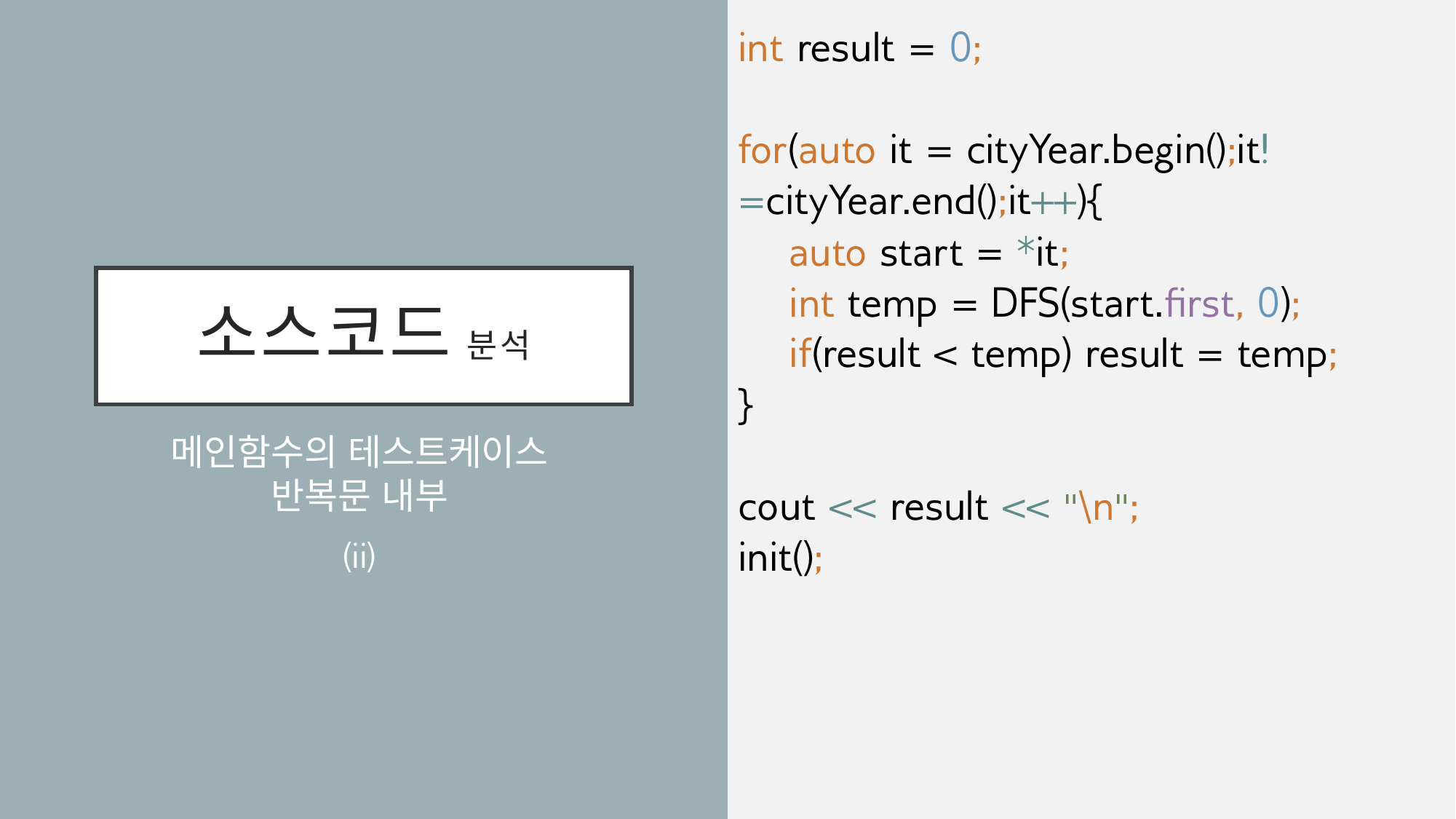

int result = 0;
for(auto it = cityYear.begin();it!=cityYear.end();it++){
    auto start = *it;
    int temp = DFS(start.first, 0);
    if(result < temp) result = temp;
}
cout << result << "\n";
init();
# 소스코드 분석
메인함수의 테스트케이스 반복문 내부
(ii)